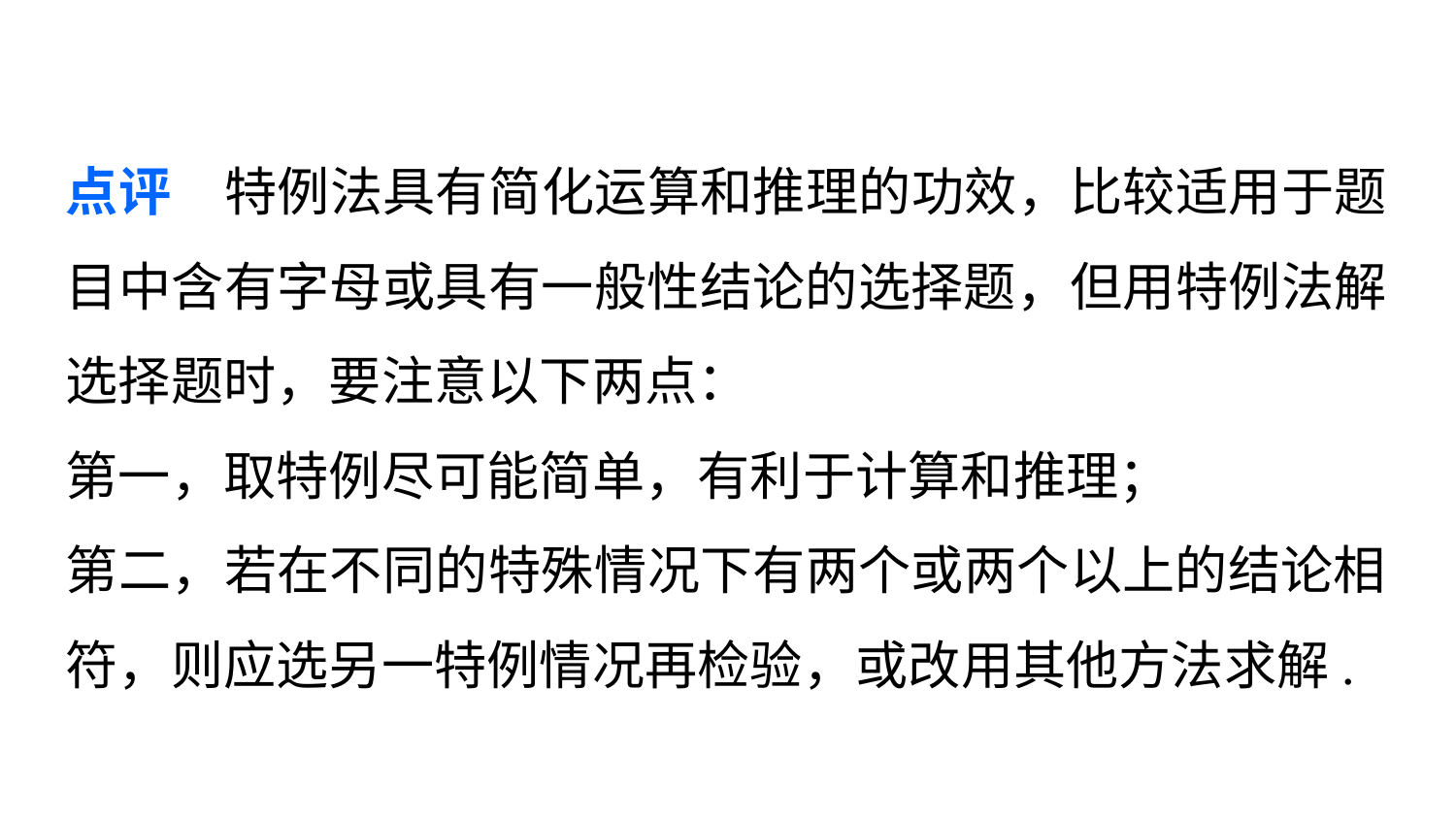

点评　特例法具有简化运算和推理的功效，比较适用于题目中含有字母或具有一般性结论的选择题，但用特例法解选择题时，要注意以下两点：
第一，取特例尽可能简单，有利于计算和推理；
第二，若在不同的特殊情况下有两个或两个以上的结论相符，则应选另一特例情况再检验，或改用其他方法求解.